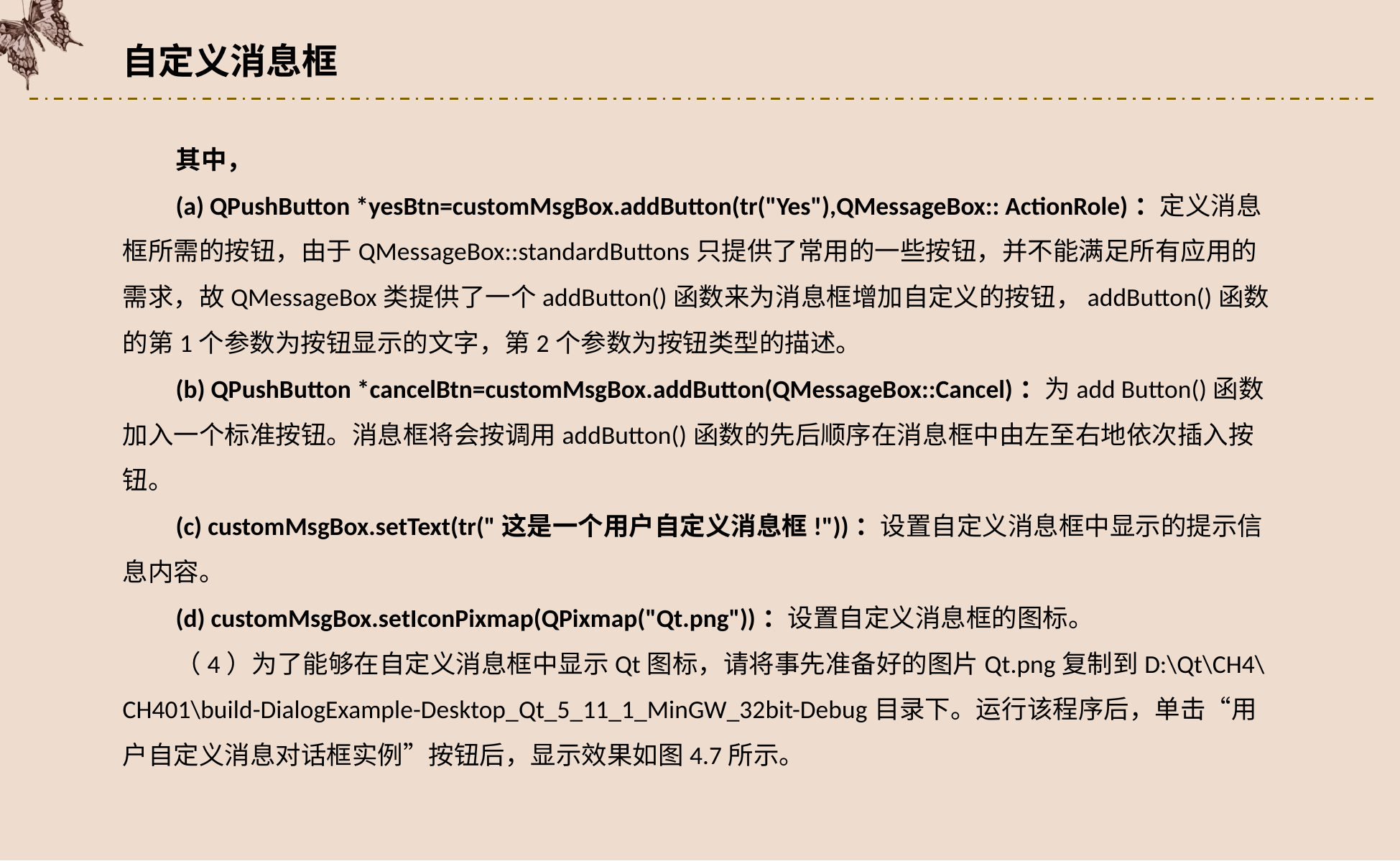

自定义消息框
其中，
(a) QPushButton *yesBtn=customMsgBox.addButton(tr("Yes"),QMessageBox:: ActionRole)：定义消息框所需的按钮，由于QMessageBox::standardButtons只提供了常用的一些按钮，并不能满足所有应用的需求，故QMessageBox类提供了一个addButton()函数来为消息框增加自定义的按钮，addButton()函数的第1个参数为按钮显示的文字，第2个参数为按钮类型的描述。
(b) QPushButton *cancelBtn=customMsgBox.addButton(QMessageBox::Cancel)：为add Button()函数加入一个标准按钮。消息框将会按调用addButton()函数的先后顺序在消息框中由左至右地依次插入按钮。
(c) customMsgBox.setText(tr("这是一个用户自定义消息框!"))：设置自定义消息框中显示的提示信息内容。
(d) customMsgBox.setIconPixmap(QPixmap("Qt.png"))：设置自定义消息框的图标。
（4）为了能够在自定义消息框中显示Qt图标，请将事先准备好的图片Qt.png复制到D:\Qt\CH4\CH401\build-DialogExample-Desktop_Qt_5_11_1_MinGW_32bit-Debug目录下。运行该程序后，单击“用户自定义消息对话框实例”按钮后，显示效果如图4.7所示。